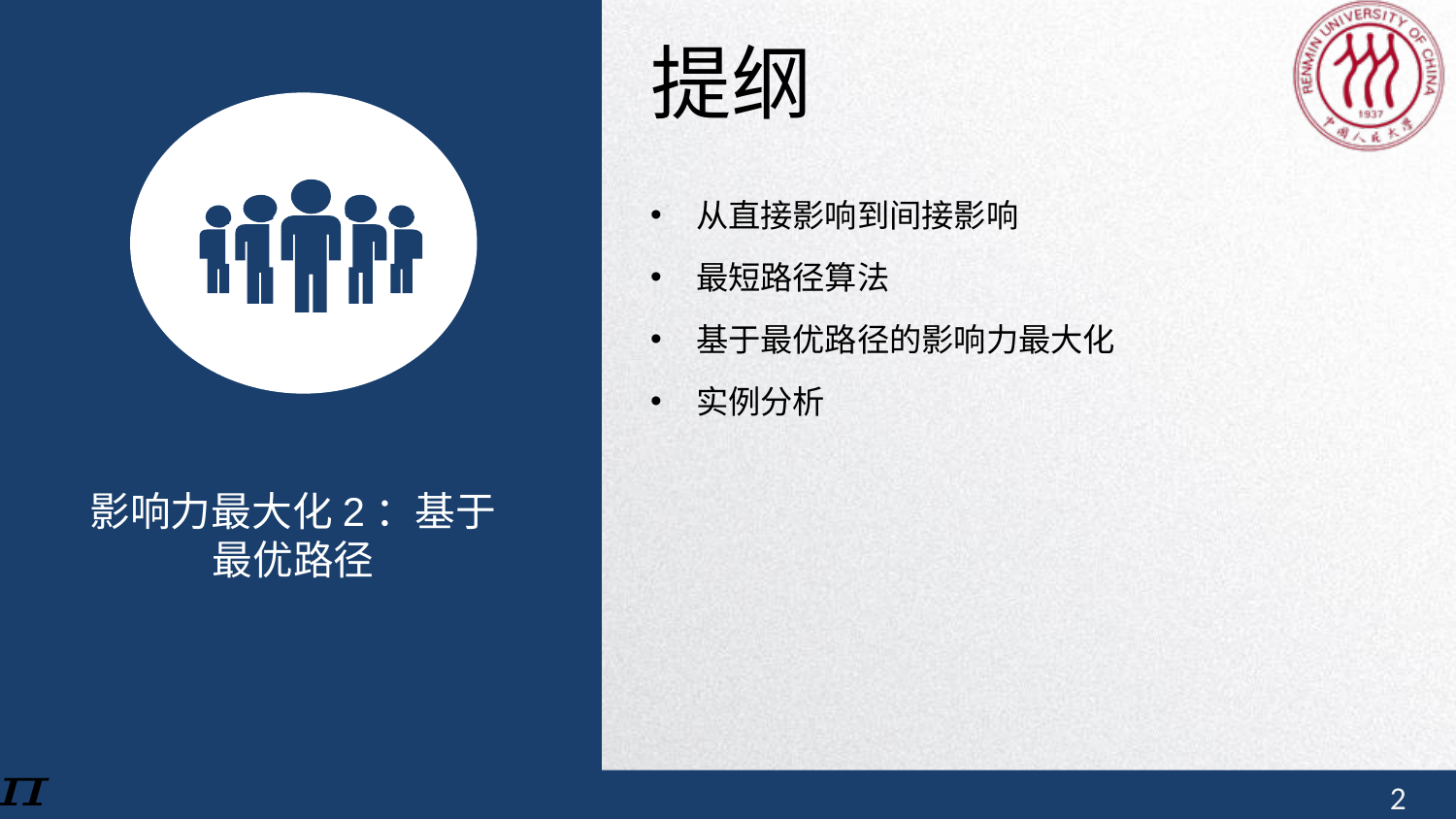

提纲

从直接影响到间接影响
最短路径算法
基于最优路径的影响力最大化
实例分析
影响力最大化2：基于最优路径